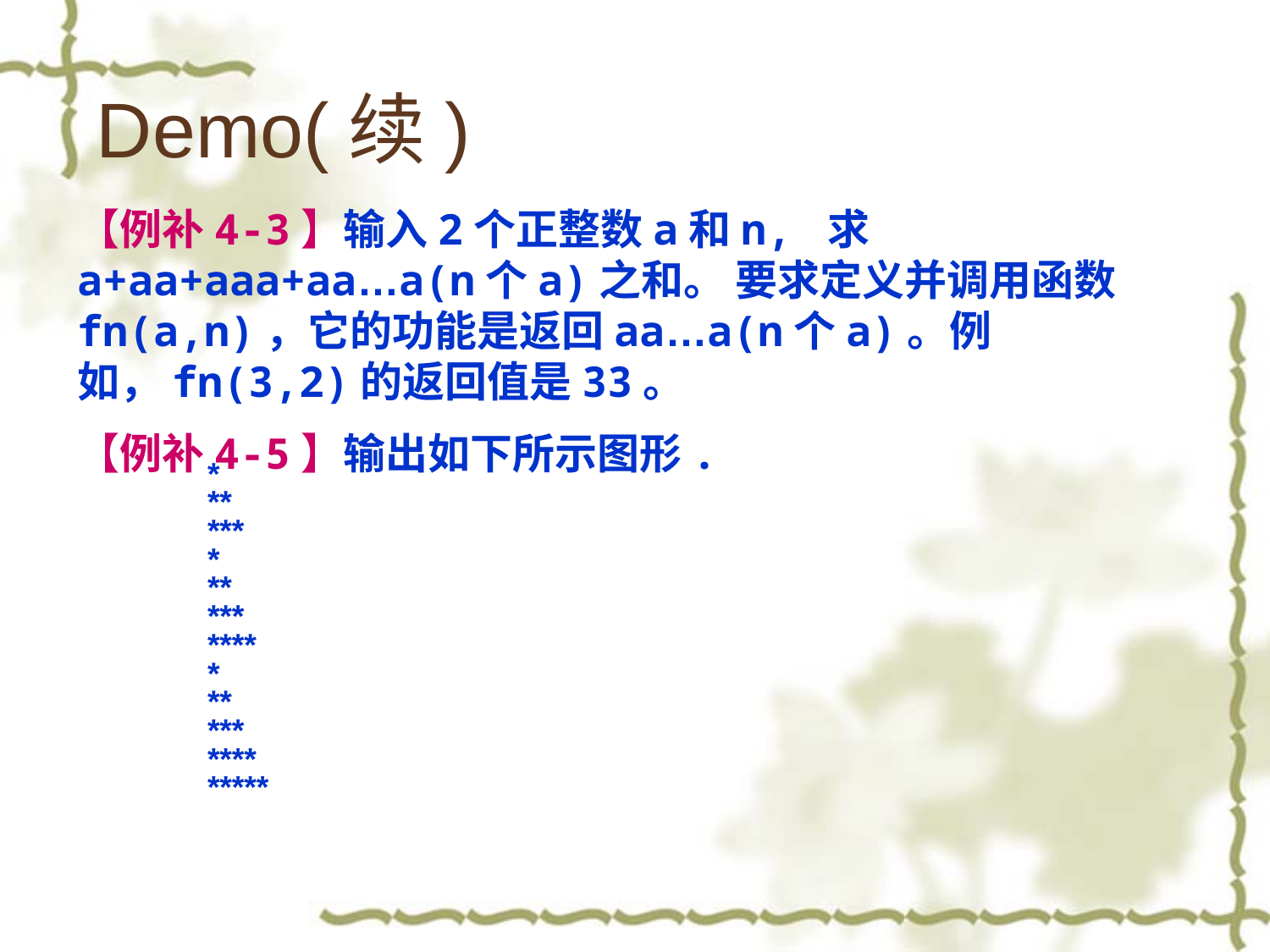

# Demo(续)
【例补4-3】输入2个正整数a和n, 求a+aa+aaa+aa…a(n个a)之和。 要求定义并调用函数fn(a,n)，它的功能是返回aa…a(n个a)。例如，fn(3,2)的返回值是33。
【例补4-5】输出如下所示图形.
*
**
***
*
**
***
****
*
**
***
****
*****